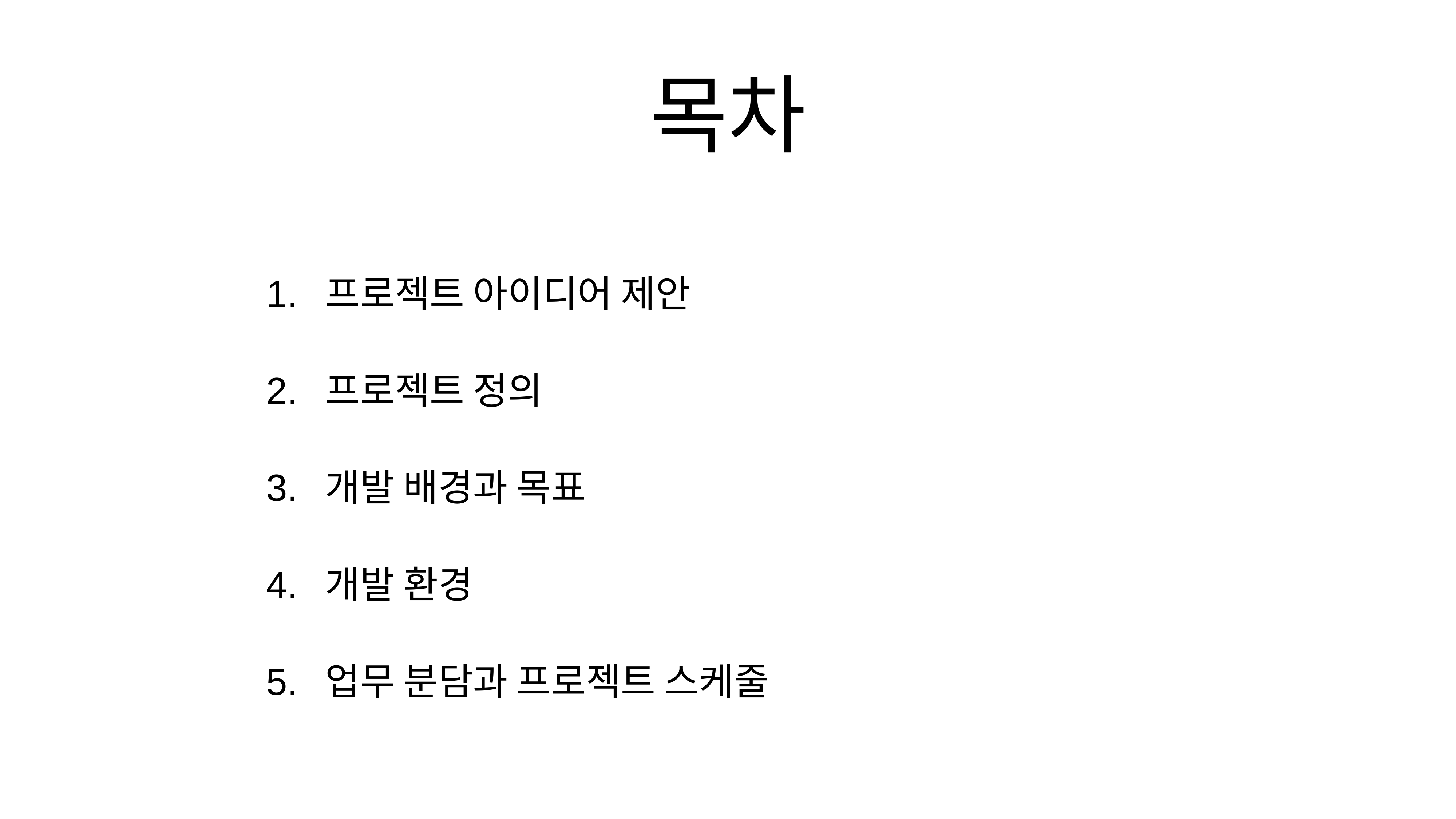

# 목차
프로젝트 아이디어 제안
프로젝트 정의
개발 배경과 목표
개발 환경
업무 분담과 프로젝트 스케줄